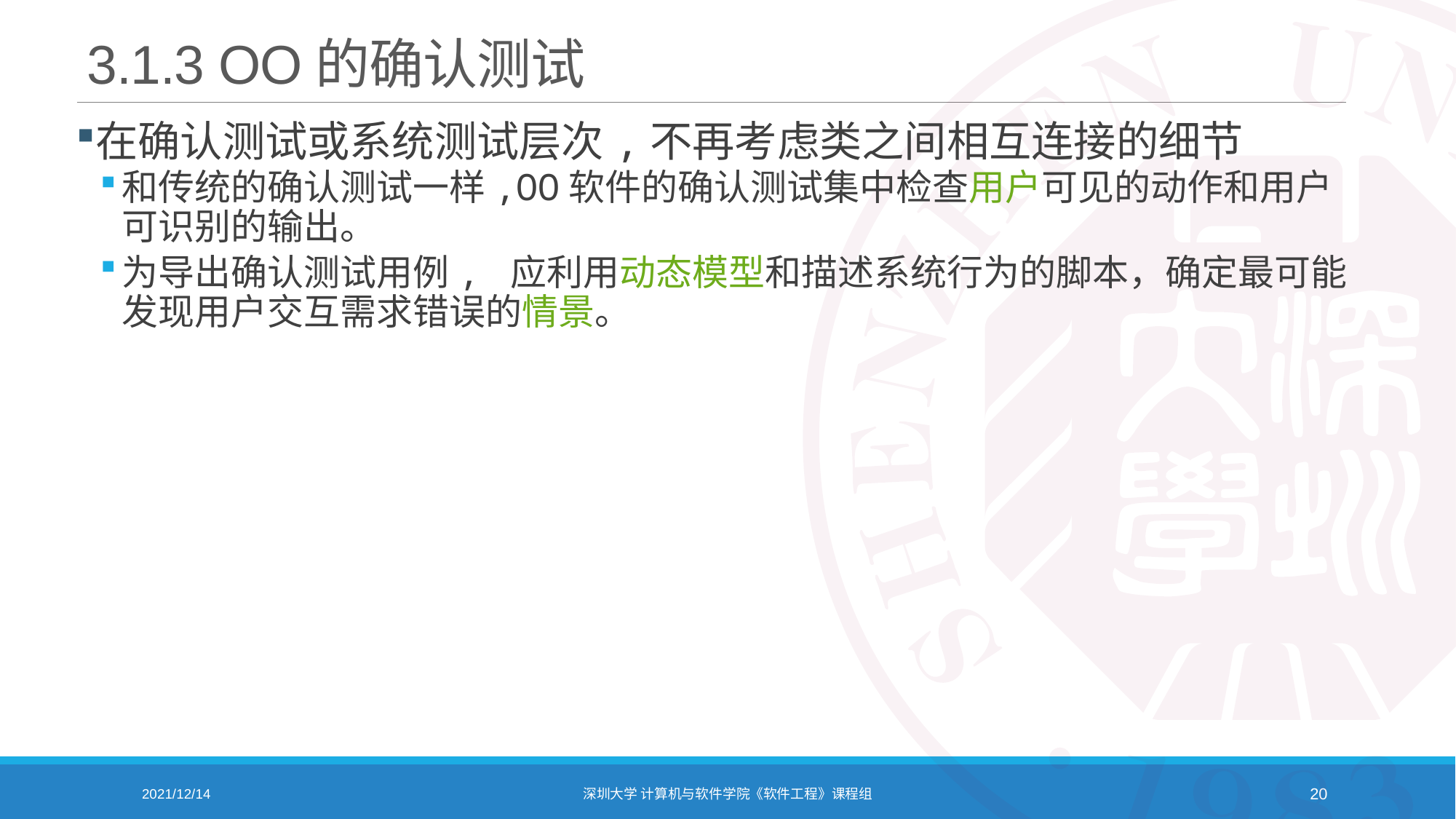

# 3.1.3 OO的确认测试
在确认测试或系统测试层次,不再考虑类之间相互连接的细节
和传统的确认测试一样,OO软件的确认测试集中检查用户可见的动作和用户可识别的输出。
为导出确认测试用例, 应利用动态模型和描述系统行为的脚本，确定最可能发现用户交互需求错误的情景。

2021/12/14
深圳大学 计算机与软件学院《软件工程》课程组
20